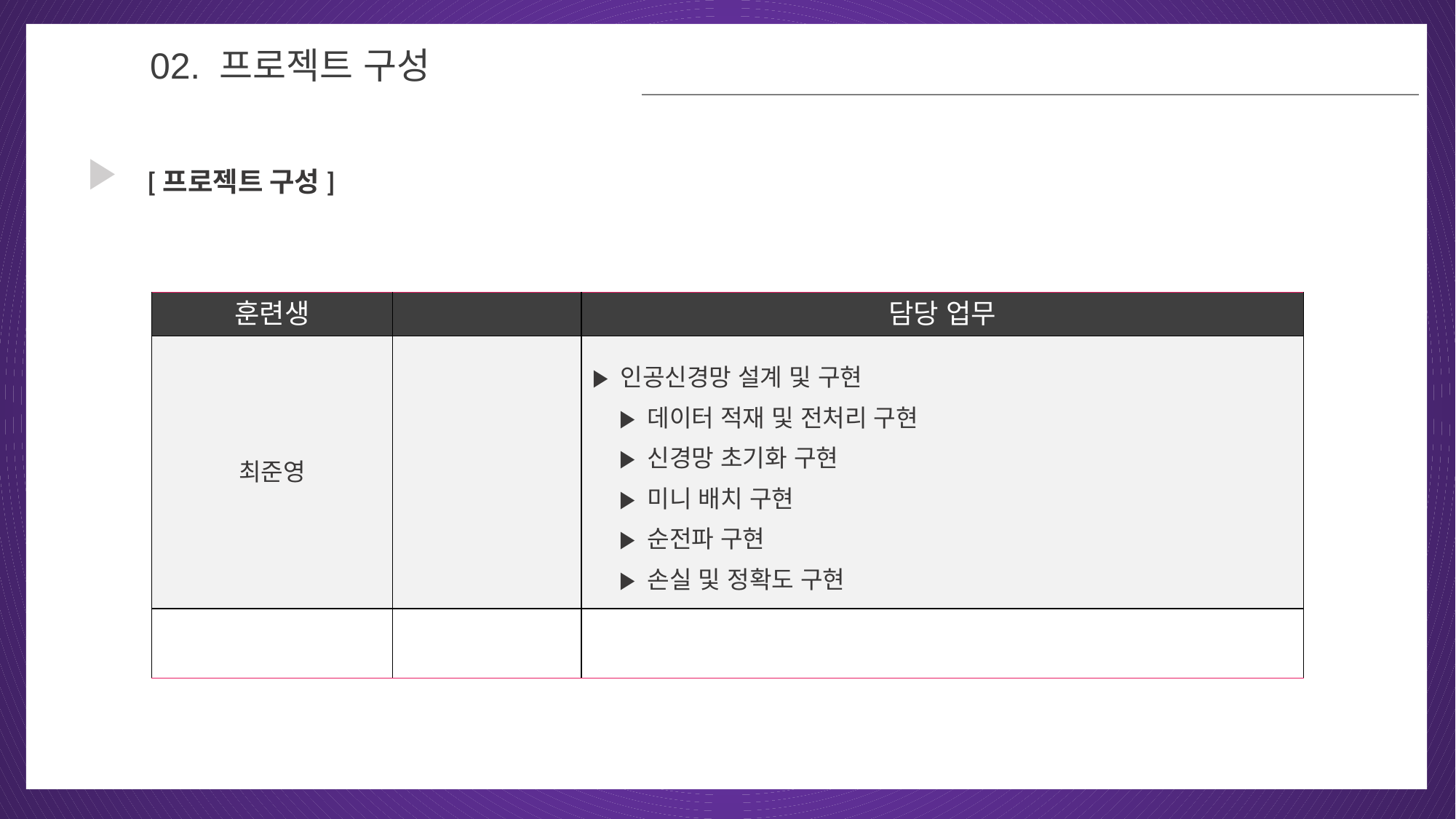

02

02. 프로젝트 구성
▶
[프로젝트 구성]

| 훈련생 |  | 담당 업무 |
| --- | --- | --- |
| 최준영 |  | ▶ 인공신경망 설계 및 구현 ▶ 데이터 적재 및 전처리 구현 ▶ 신경망 초기화 구현 ▶ 미니 배치 구현 ▶ 순전파 구현 ▶ 손실 및 정확도 구현 |
|  |  |  |